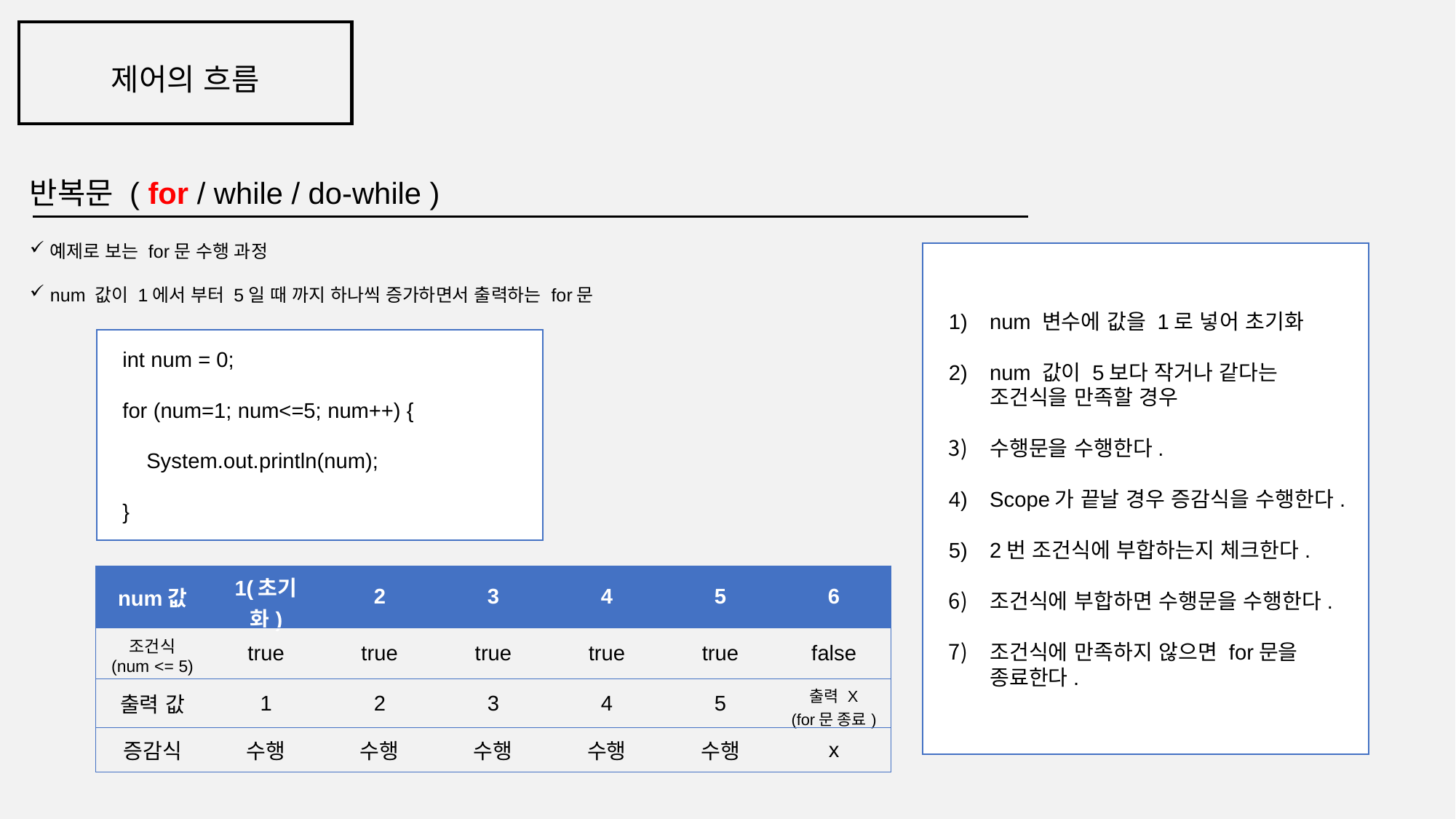

제어의 흐름
반복문 ( for / while / do-while )
예제로 보는 for문 수행 과정

num 값이 1에서 부터 5일 때 까지 하나씩 증가하면서 출력하는 for문

num 변수에 값을 1로 넣어 초기화
num 값이 5보다 작거나 같다는
조건식을 만족할 경우
수행문을 수행한다.
Scope가 끝날 경우 증감식을 수행한다.

2번 조건식에 부합하는지 체크한다.
조건식에 부합하면 수행문을 수행한다.
조건식에 만족하지 않으면 for문을 종료한다.

int num = 0;

for (num=1; num<=5; num++) {

    System.out.println(num);

}
| num값 | 1(초기화) | 2 | 3 | 4 | 5 | 6 |
| --- | --- | --- | --- | --- | --- | --- |
| 조건식 (num <= 5) | true | true | true | true | true | false |
| 출력 값 | 1 | 2 | 3 | 4 | 5 | 출력 X (for문 종료) |
| 증감식 | 수행 | 수행 | 수행 | 수행 | 수행 | x |